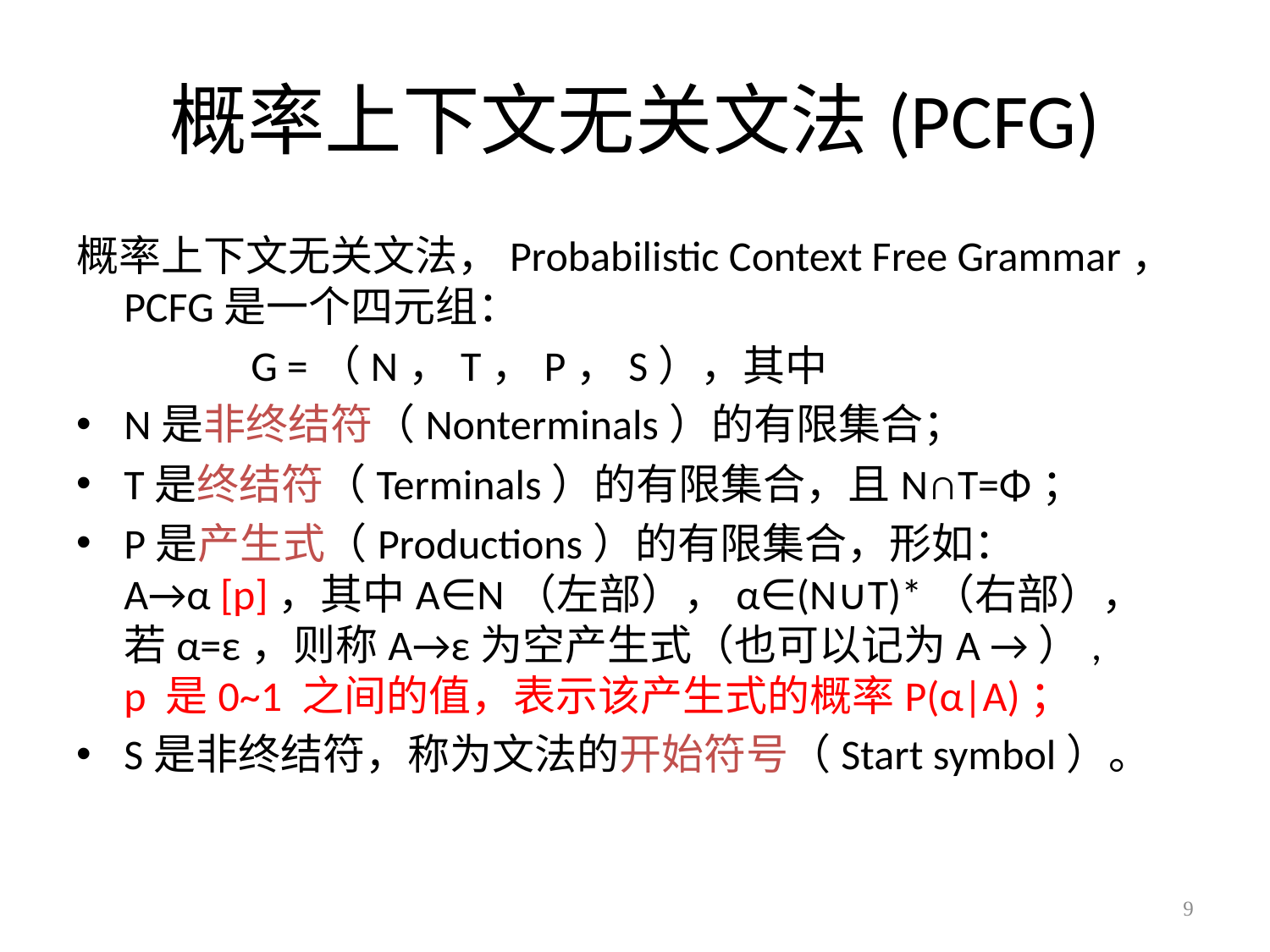

# 概率上下文无关文法(PCFG)
概率上下文无关文法，Probabilistic Context Free Grammar，PCFG是一个四元组：
		G =（N，T，P，S），其中
N是非终结符（Nonterminals）的有限集合；
T是终结符（Terminals）的有限集合，且N∩T=Φ；
P是产生式（Productions）的有限集合，形如：
A→α [p]，其中A∈N（左部），α∈(N∪T)*（右部），
若α=ε，则称A→ε为空产生式（也可以记为A →）,
p 是0~1 之间的值，表示该产生式的概率P(α|A)；
S是非终结符，称为文法的开始符号（Start symbol）。
9